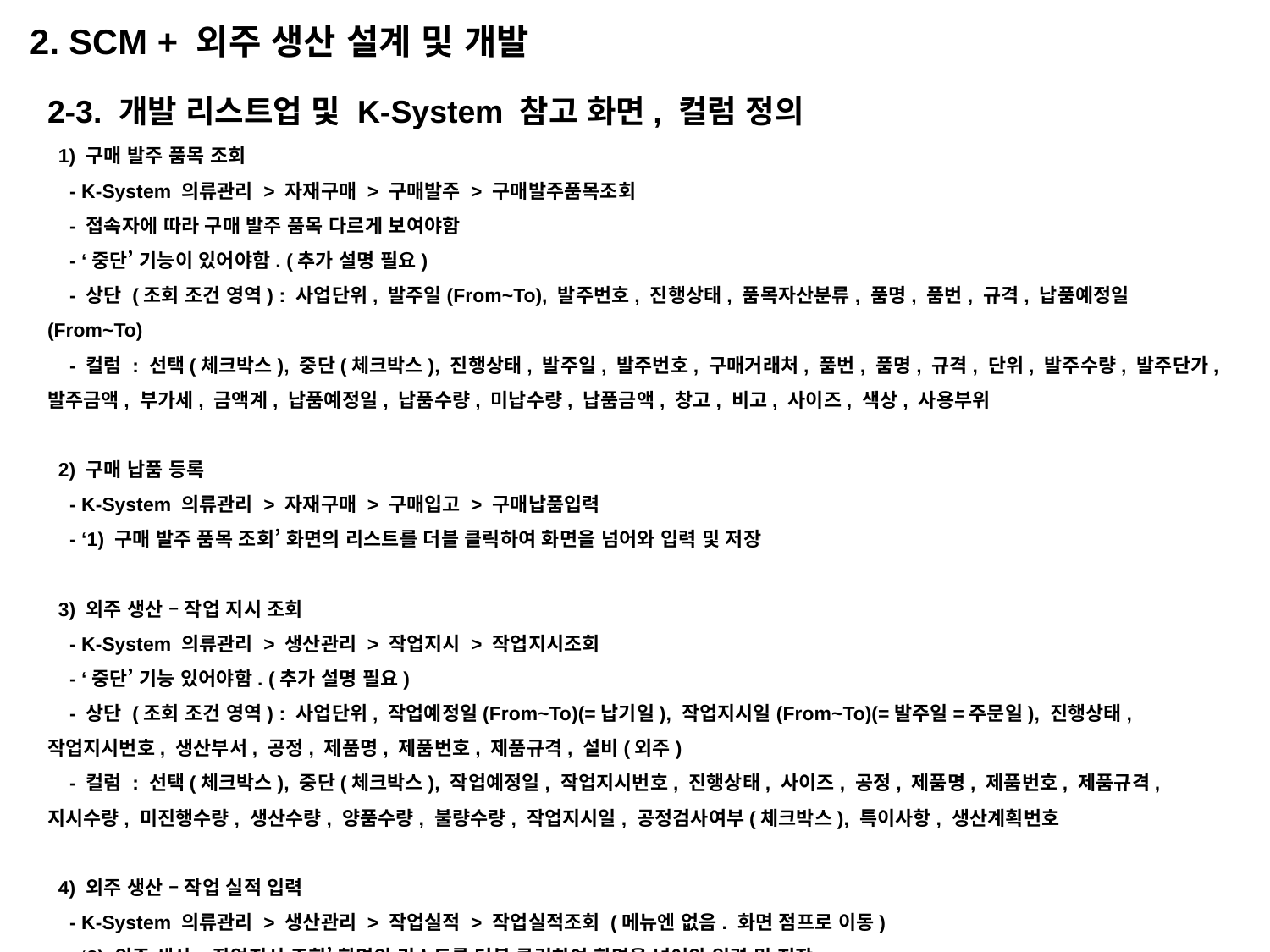

2. SCM + 외주 생산 설계 및 개발
2-3. 개발 리스트업 및 K-System 참고 화면, 컬럼 정의
  1) 구매 발주 품목 조회
    - K-System 의류관리 > 자재구매 > 구매발주 > 구매발주품목조회
    - 접속자에 따라 구매 발주 품목 다르게 보여야함
    - ‘중단’ 기능이 있어야함. (추가 설명 필요)
    - 상단 (조회 조건 영역) : 사업단위, 발주일(From~To), 발주번호, 진행상태, 품목자산분류, 품명, 품번, 규격, 납품예정일(From~To)
    - 컬럼 : 선택(체크박스), 중단(체크박스), 진행상태, 발주일, 발주번호, 구매거래처, 품번, 품명, 규격, 단위, 발주수량, 발주단가, 발주금액, 부가세, 금액계, 납품예정일, 납품수량, 미납수량, 납품금액, 창고, 비고, 사이즈, 색상, 사용부위

  2) 구매 납품 등록
    - K-System 의류관리 > 자재구매 > 구매입고 > 구매납품입력
    - ‘1) 구매 발주 품목 조회’ 화면의 리스트를 더블 클릭하여 화면을 넘어와 입력 및 저장

  3) 외주 생산 – 작업 지시 조회
    - K-System 의류관리 > 생산관리 > 작업지시 > 작업지시조회
    - ‘중단’ 기능 있어야함. (추가 설명 필요)
    - 상단 (조회 조건 영역) : 사업단위, 작업예정일(From~To)(=납기일), 작업지시일(From~To)(=발주일=주문일), 진행상태, 작업지시번호, 생산부서, 공정, 제품명, 제품번호, 제품규격, 설비(외주)
    - 컬럼 : 선택(체크박스), 중단(체크박스), 작업예정일, 작업지시번호, 진행상태, 사이즈, 공정, 제품명, 제품번호, 제품규격, 지시수량, 미진행수량, 생산수량, 양품수량, 불량수량, 작업지시일, 공정검사여부(체크박스), 특이사항, 생산계획번호

  4) 외주 생산 – 작업 실적 입력
    - K-System 의류관리 > 생산관리 > 작업실적 > 작업실적조회 (메뉴엔 없음. 화면 점프로 이동)
    - ‘3) 외주 생산 – 작업지시 조회’ 화면의 리스트를 더블 클릭하여 화면을 넘어와 입력 및 저장